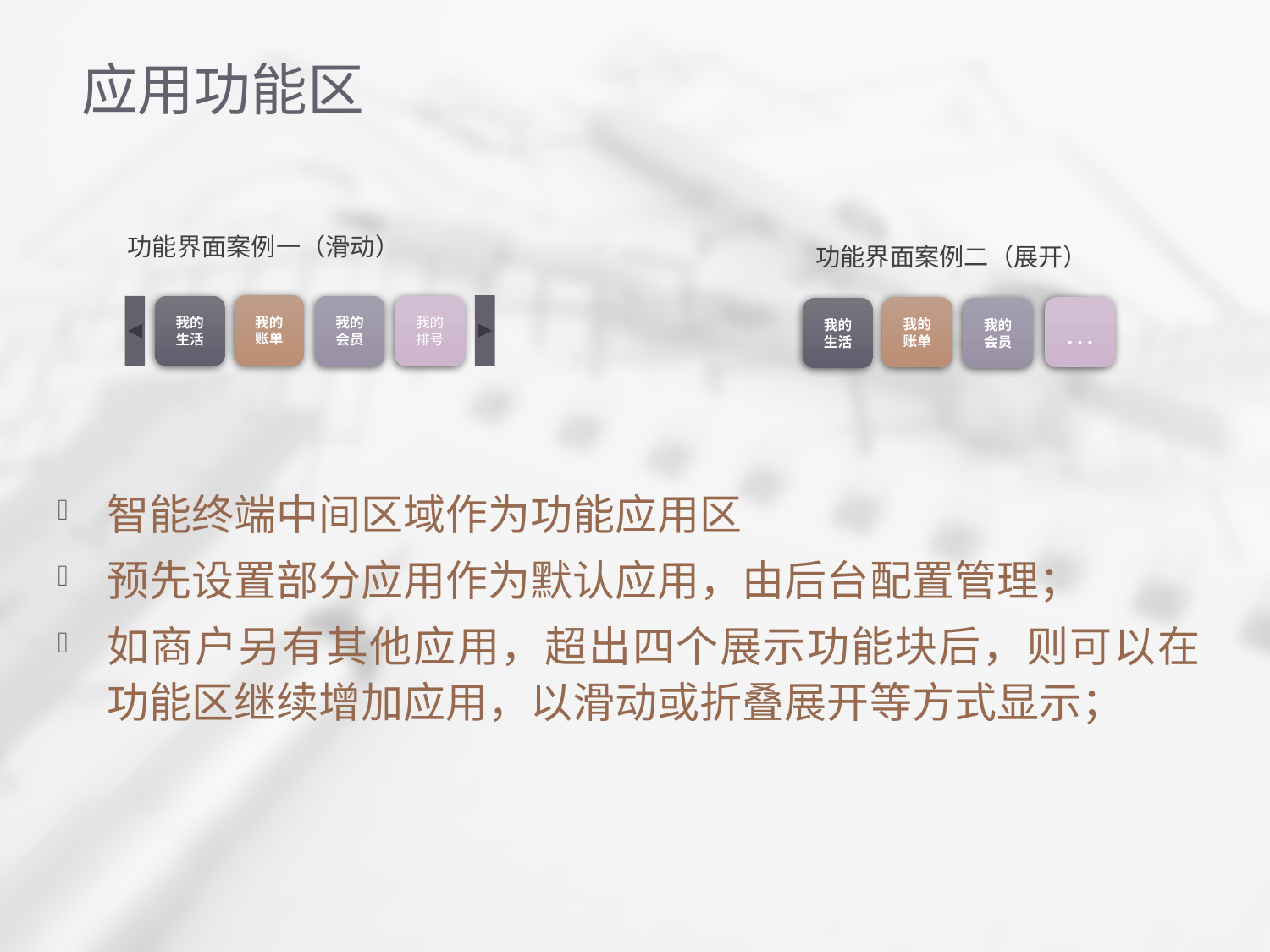

# 应用功能区
功能界面案例一（滑动）
功能界面案例二（展开）
我的
账单

我的
生活
我的会员
我的排号
…
我的
账单
我的
生活
我的会员
智能终端中间区域作为功能应用区
预先设置部分应用作为默认应用，由后台配置管理；
如商户另有其他应用，超出四个展示功能块后，则可以在功能区继续增加应用，以滑动或折叠展开等方式显示；